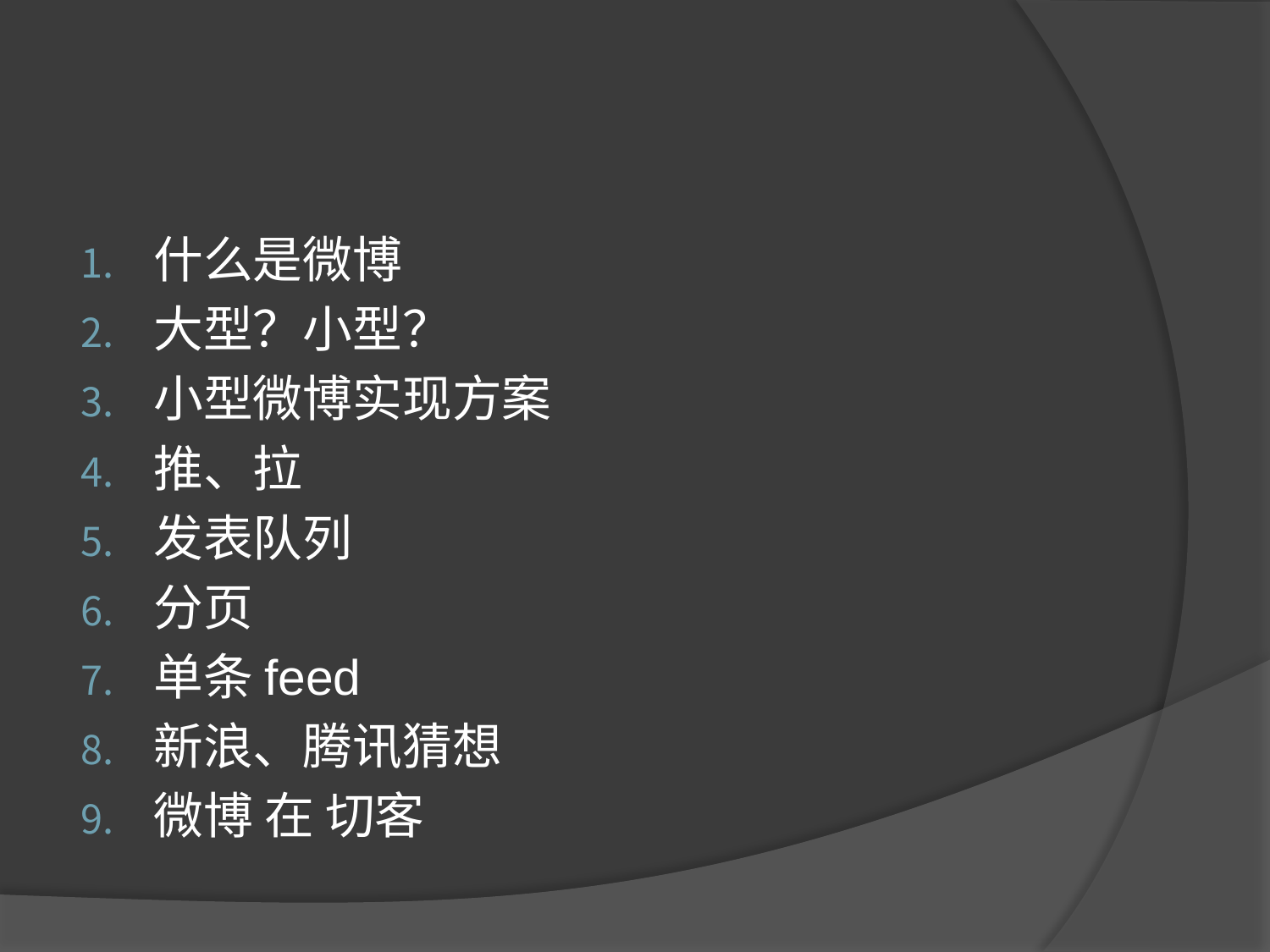

#
什么是微博
大型？小型？
小型微博实现方案
推、拉
发表队列
分页
单条feed
新浪、腾讯猜想
微博 在 切客